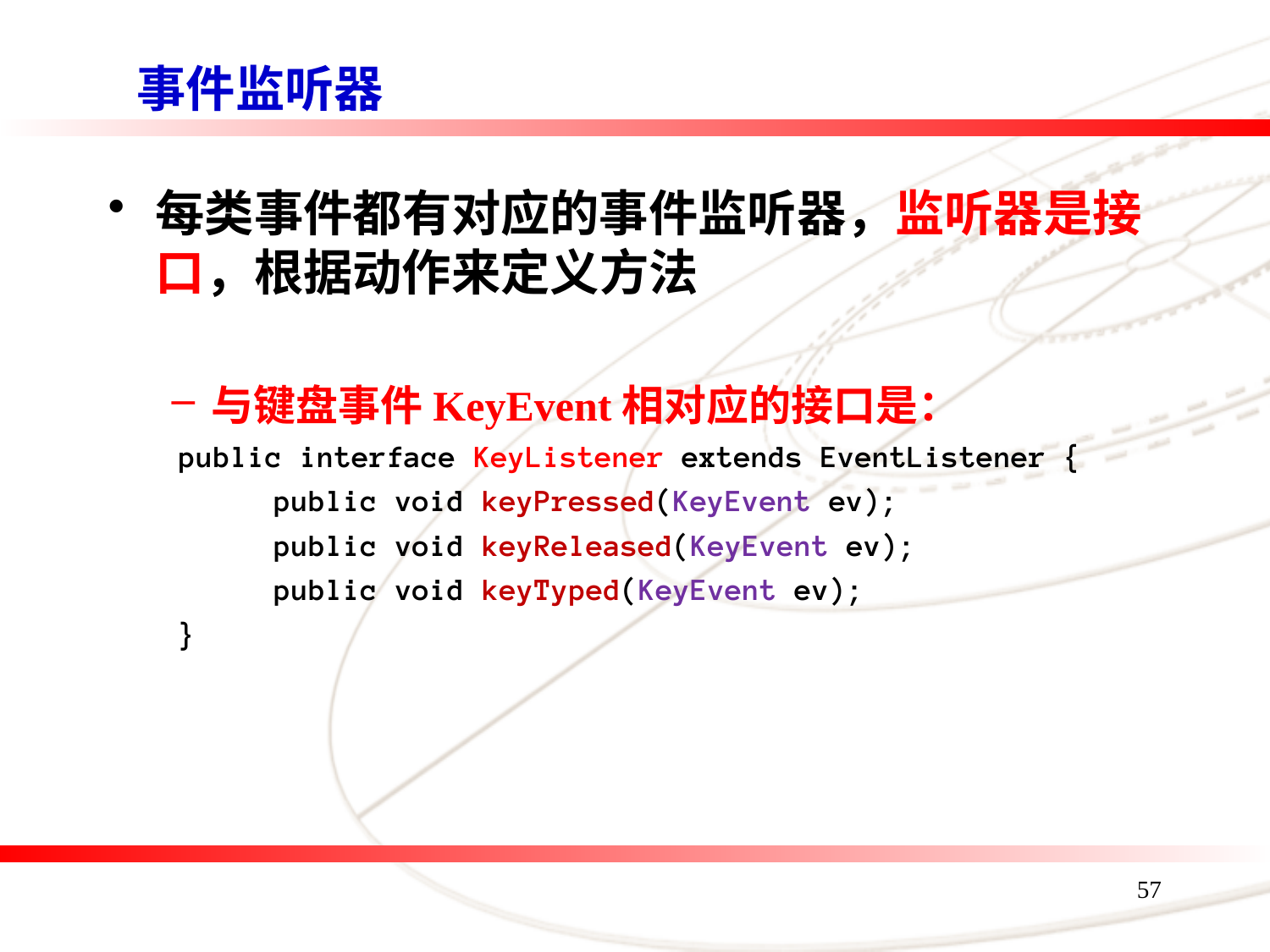

事件监听器
每类事件都有对应的事件监听器，监听器是接口，根据动作来定义方法

与键盘事件KeyEvent相对应的接口是：
　　public interface KeyListener extends EventListener {
　　　　　public void keyPressed(KeyEvent ev);
　　　　　public void keyReleased(KeyEvent ev);
　　　　　public void keyTyped(KeyEvent ev);
　　}

57